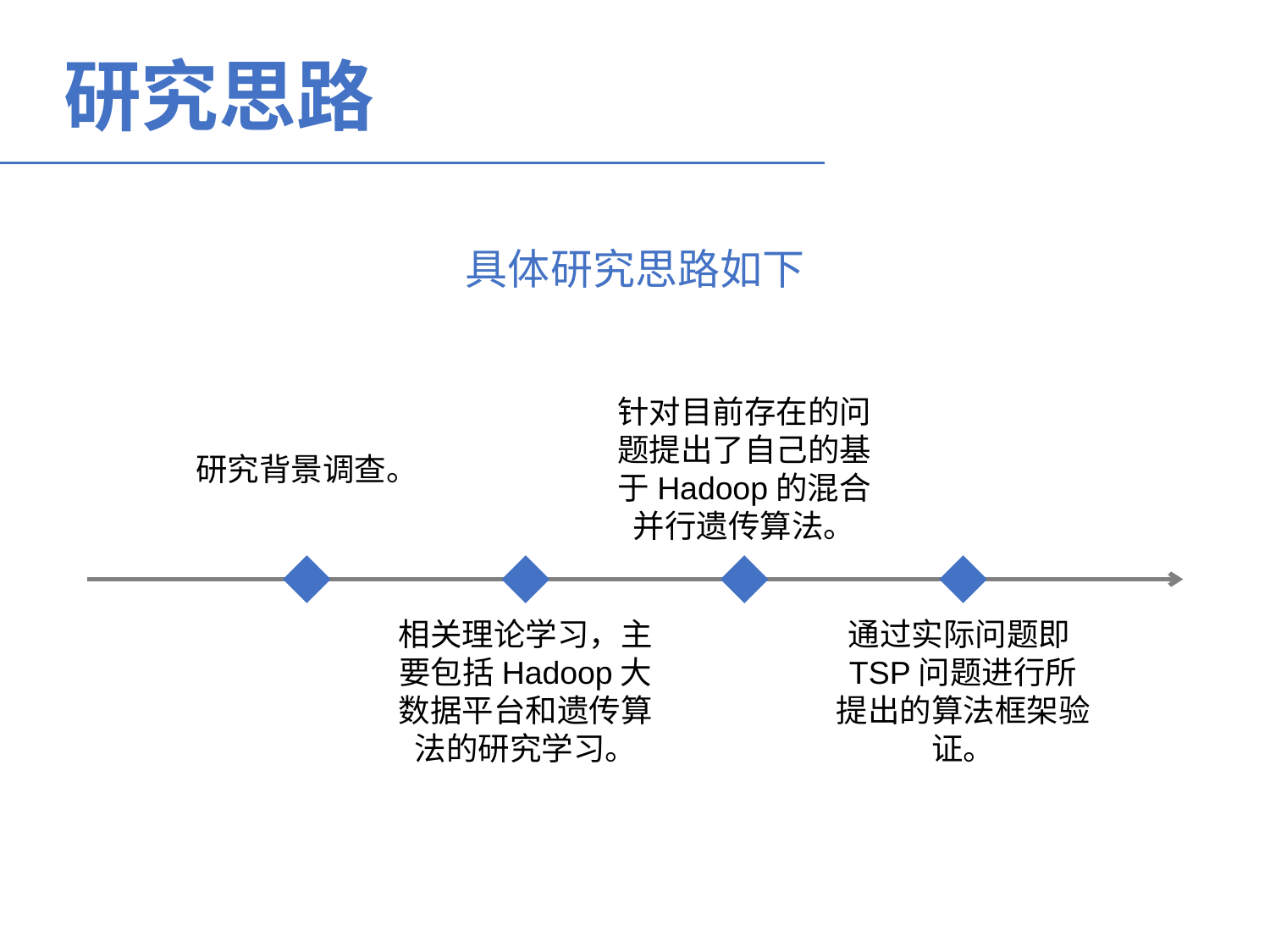

研究思路
具体研究思路如下
针对目前存在的问题提出了自己的基于Hadoop的混合并行遗传算法。
研究背景调查。

相关理论学习，主要包括Hadoop大数据平台和遗传算法的研究学习。
通过实际问题即TSP问题进行所提出的算法框架验证。